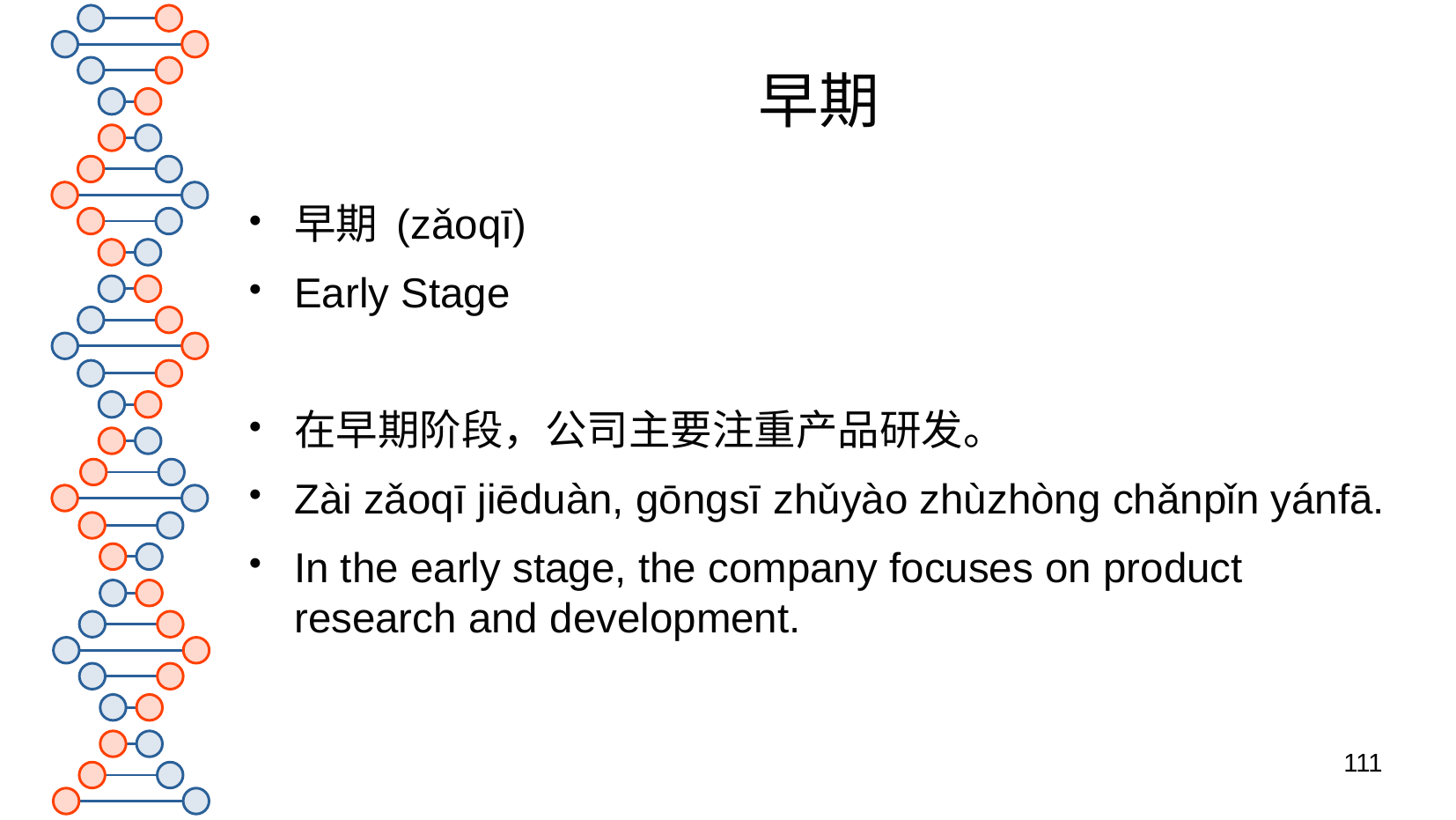

# 早期
早期 (zǎoqī)
Early Stage

在早期阶段，公司主要注重产品研发。
Zài zǎoqī jiēduàn, gōngsī zhǔyào zhùzhòng chǎnpǐn yánfā.
In the early stage, the company focuses on product research and development.

111